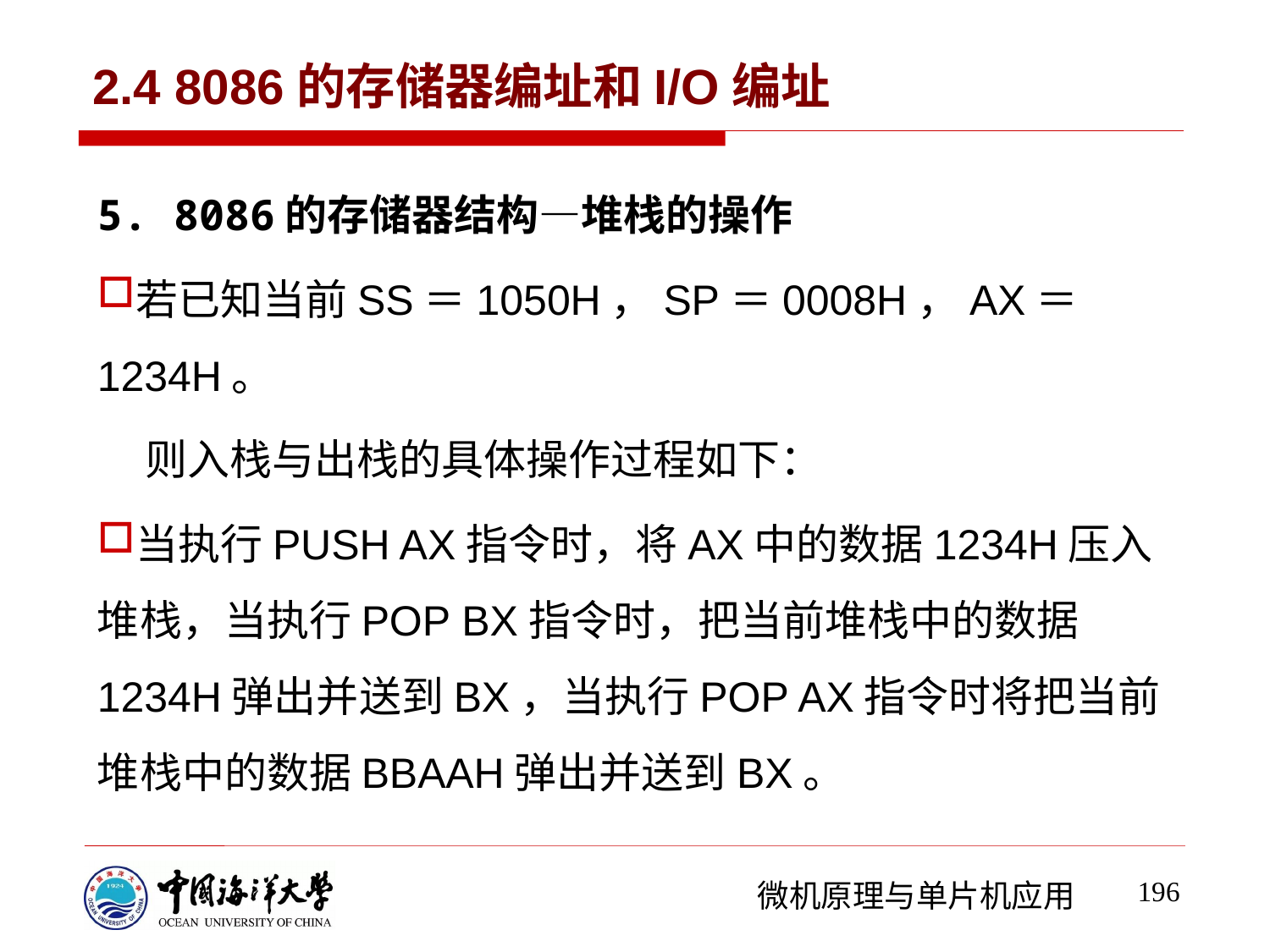

# 2.4 8086的存储器编址和I/O编址
5. 8086的存储器结构—堆栈的操作
若已知当前SS＝1050H，SP＝0008H，AX＝1234H。
    则入栈与出栈的具体操作过程如下：
当执行PUSH AX指令时，将AX中的数据1234H压入堆栈，当执行POP BX指令时，把当前堆栈中的数据1234H弹出并送到BX，当执行POP AX指令时将把当前堆栈中的数据BBAAH弹出并送到BX。

196